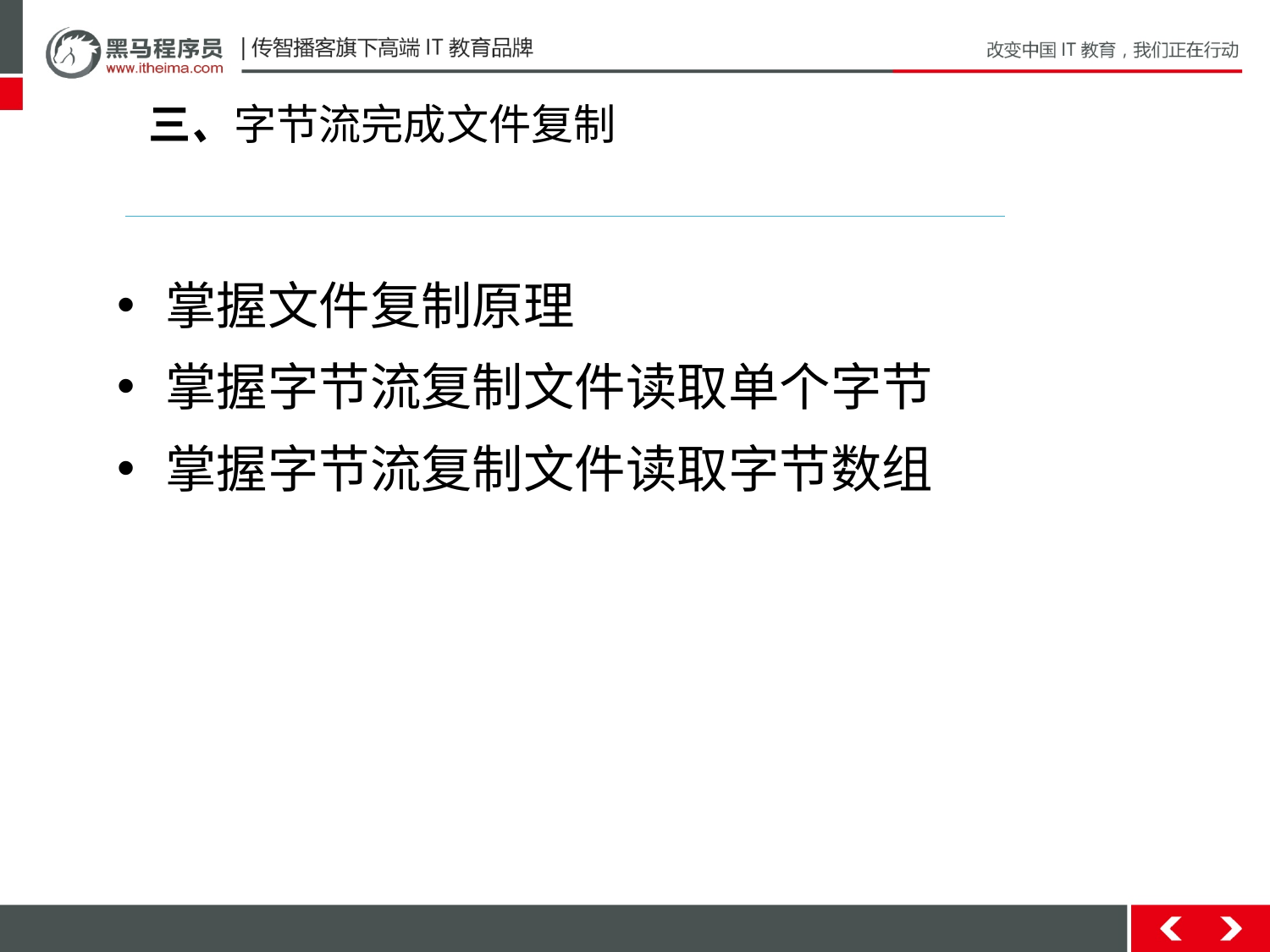

三、字节流完成文件复制
掌握文件复制原理
掌握字节流复制文件读取单个字节
掌握字节流复制文件读取字节数组